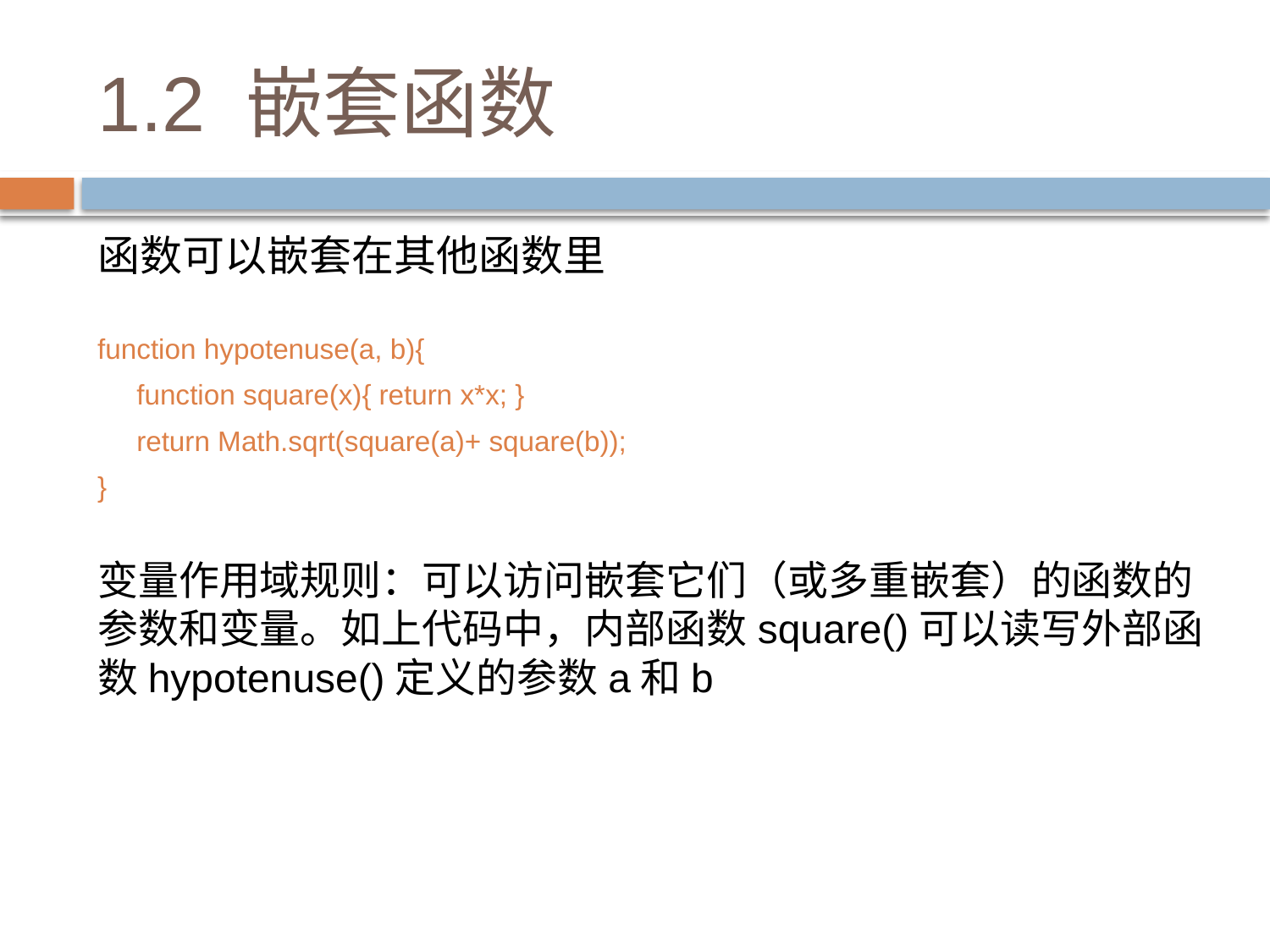

# 1.2 嵌套函数
函数可以嵌套在其他函数里

function hypotenuse(a, b){
     function square(x){ return x*x; }
     return Math.sqrt(square(a)+ square(b));
}

变量作用域规则：可以访问嵌套它们（或多重嵌套）的函数的参数和变量。如上代码中，内部函数square()可以读写外部函数hypotenuse()定义的参数a和b